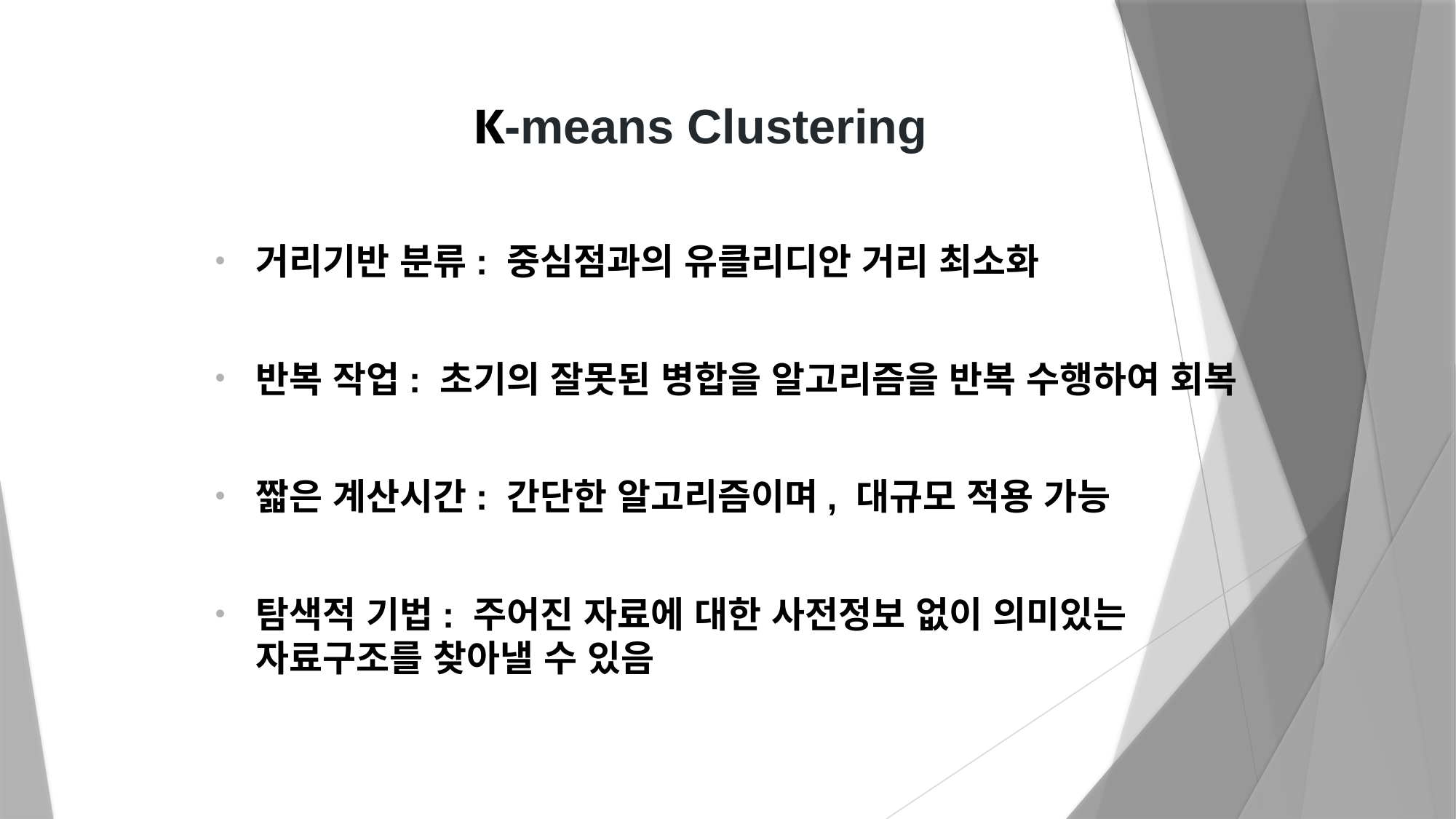

# K-means Clustering
거리기반 분류: 중심점과의 유클리디안 거리 최소화

반복 작업: 초기의 잘못된 병합을 알고리즘을 반복 수행하여 회복

짧은 계산시간: 간단한 알고리즘이며, 대규모 적용 가능

탐색적 기법: 주어진 자료에 대한 사전정보 없이 의미있는 자료구조를 찾아낼 수 있음